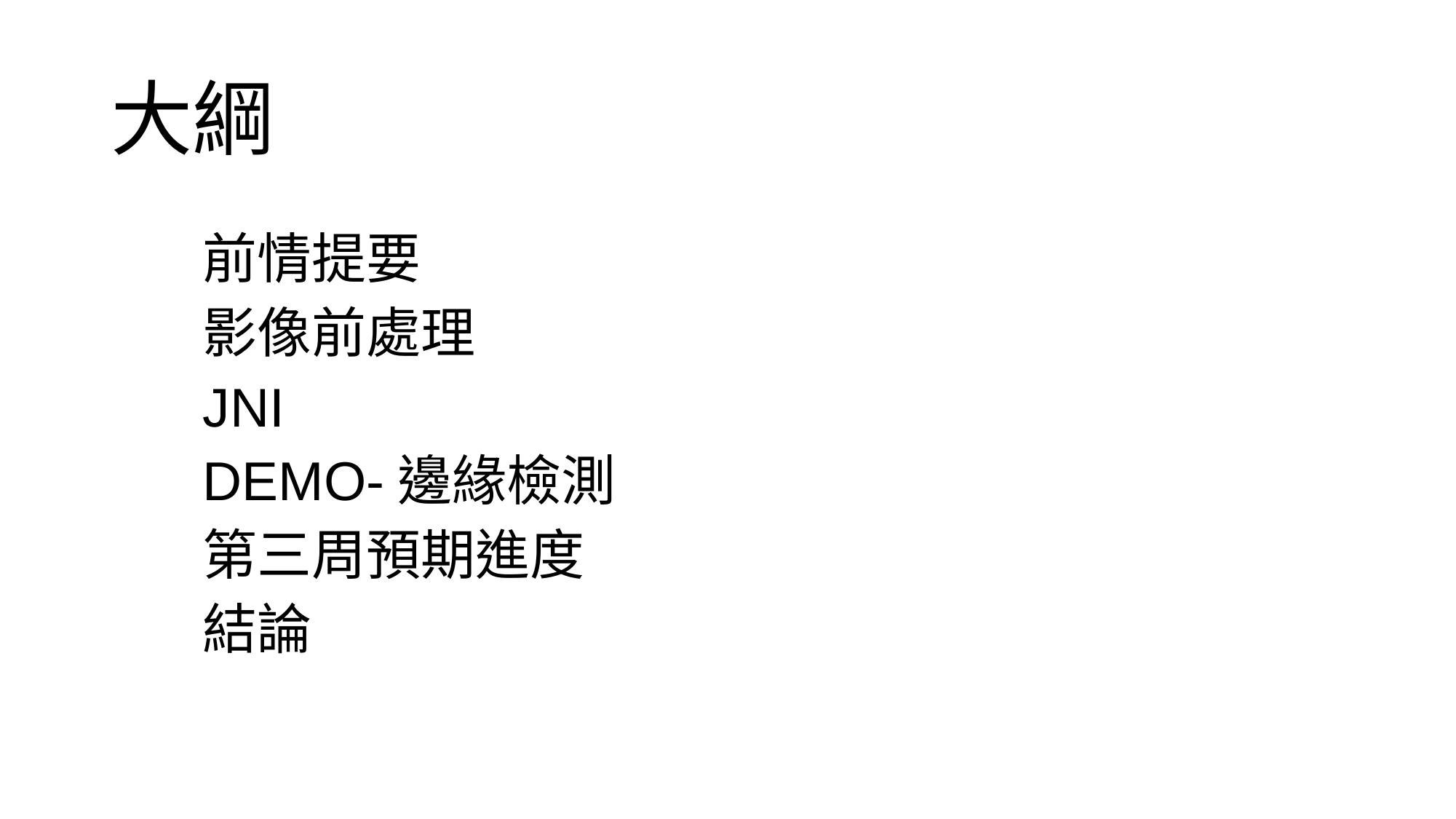

# 大綱
前情提要
影像前處理
JNI
DEMO-邊緣檢測
第三周預期進度
結論